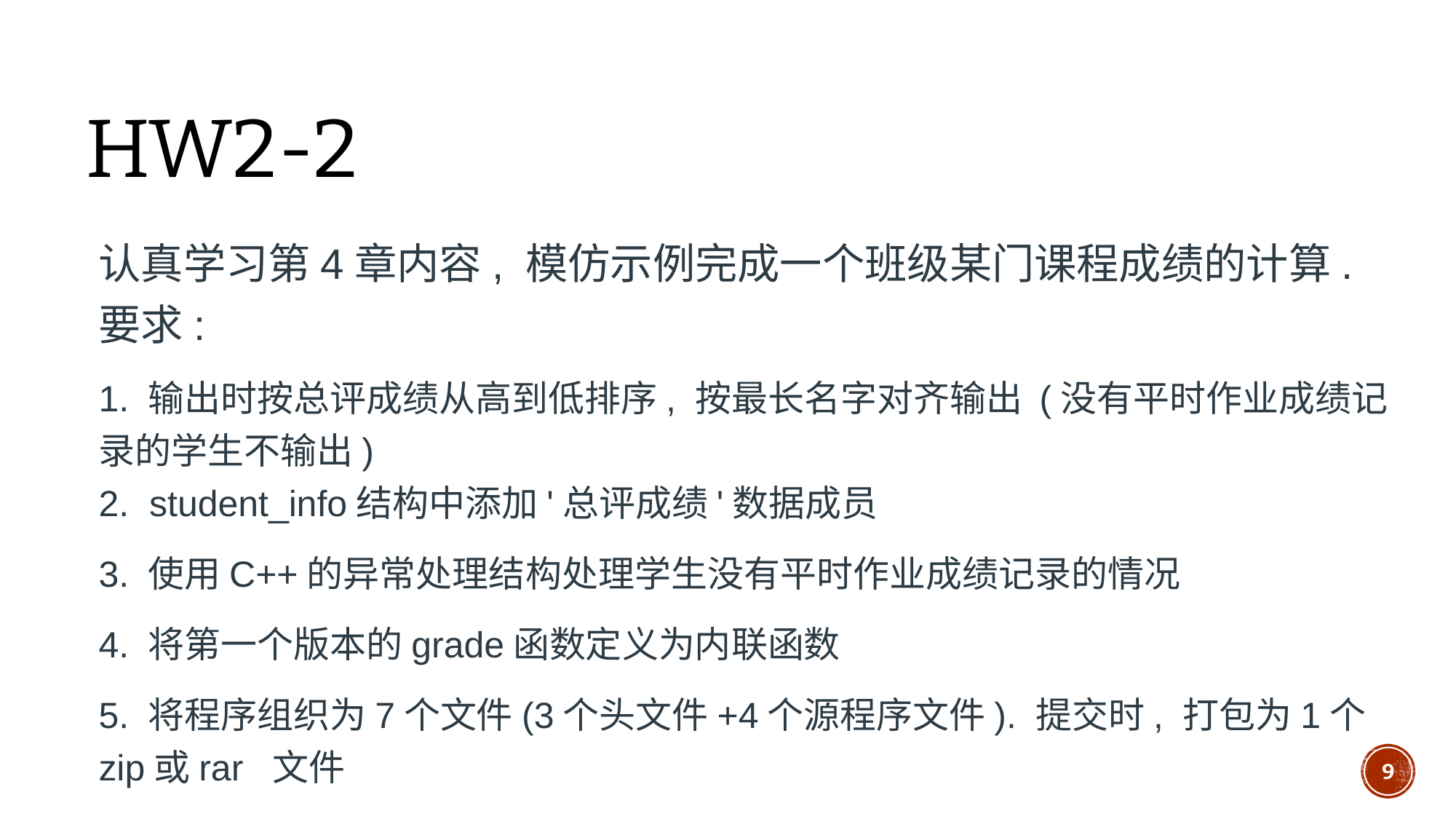

# HW2-2
认真学习第4章内容, 模仿示例完成一个班级某门课程成绩的计算. 要求:
1. 输出时按总评成绩从高到低排序, 按最长名字对齐输出 (没有平时作业成绩记录的学生不输出)
2.  student_info结构中添加'总评成绩'数据成员
3. 使用C++的异常处理结构处理学生没有平时作业成绩记录的情况
4. 将第一个版本的grade函数定义为内联函数
5. 将程序组织为7个文件(3个头文件+4个源程序文件). 提交时, 打包为1个zip或rar  文件
9